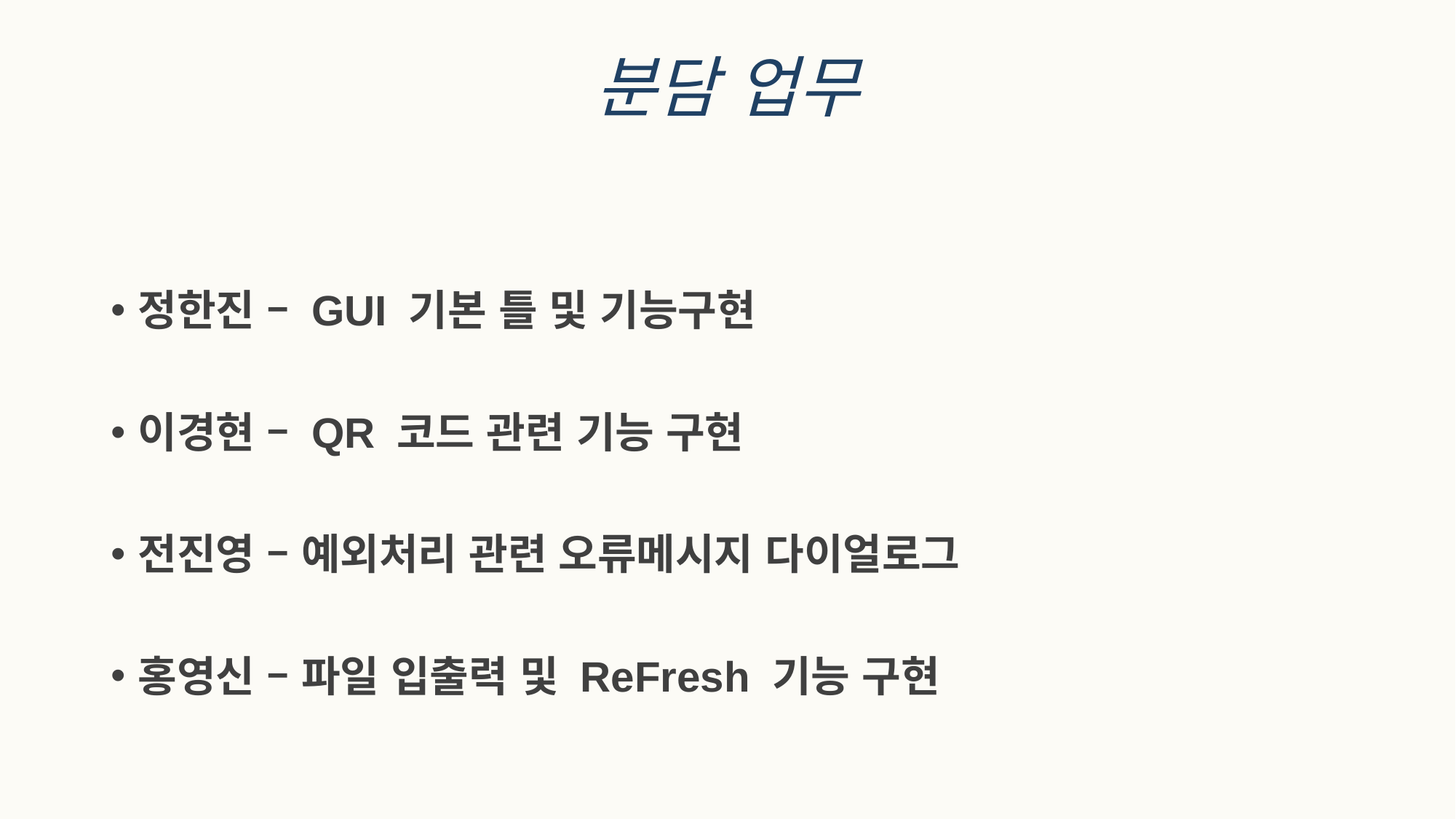

분담 업무

정한진 – GUI 기본 틀 및 기능구현

이경현 – QR 코드 관련 기능 구현

전진영 – 예외처리 관련 오류메시지 다이얼로그

홍영신 – 파일 입출력 및 ReFresh 기능 구현